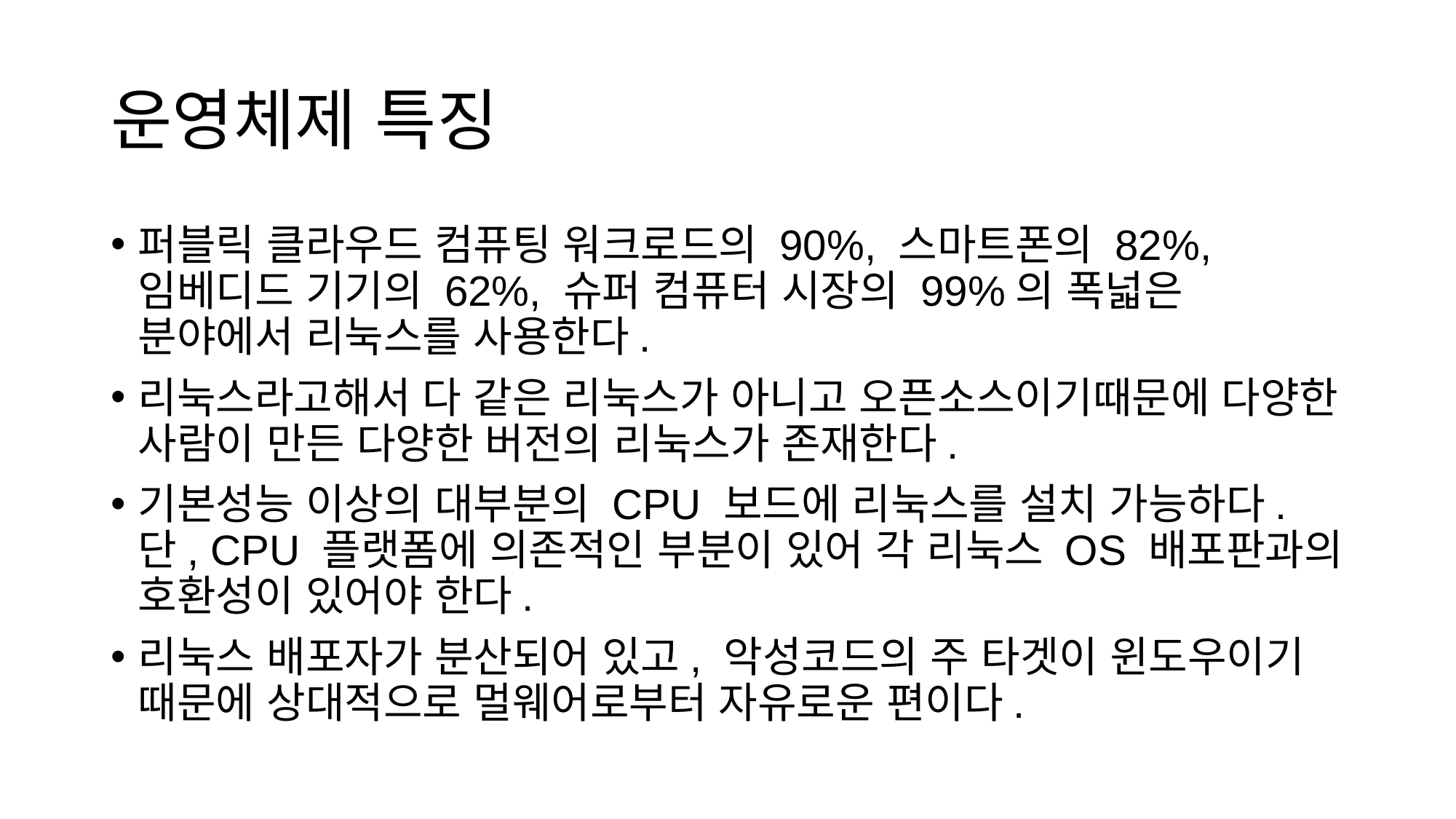

# 운영체제 특징
퍼블릭 클라우드 컴퓨팅 워크로드의 90%, 스마트폰의 82%, 임베디드 기기의 62%, 슈퍼 컴퓨터 시장의 99%의 폭넓은 분야에서 리눅스를 사용한다.
리눅스라고해서 다 같은 리눅스가 아니고 오픈소스이기때문에 다양한 사람이 만든 다양한 버전의 리눅스가 존재한다.
기본성능 이상의 대부분의 CPU 보드에 리눅스를 설치 가능하다. 단, CPU 플랫폼에 의존적인 부분이 있어 각 리눅스 OS 배포판과의 호환성이 있어야 한다.
리눅스 배포자가 분산되어 있고, 악성코드의 주 타겟이 윈도우이기 때문에 상대적으로 멀웨어로부터 자유로운 편이다.